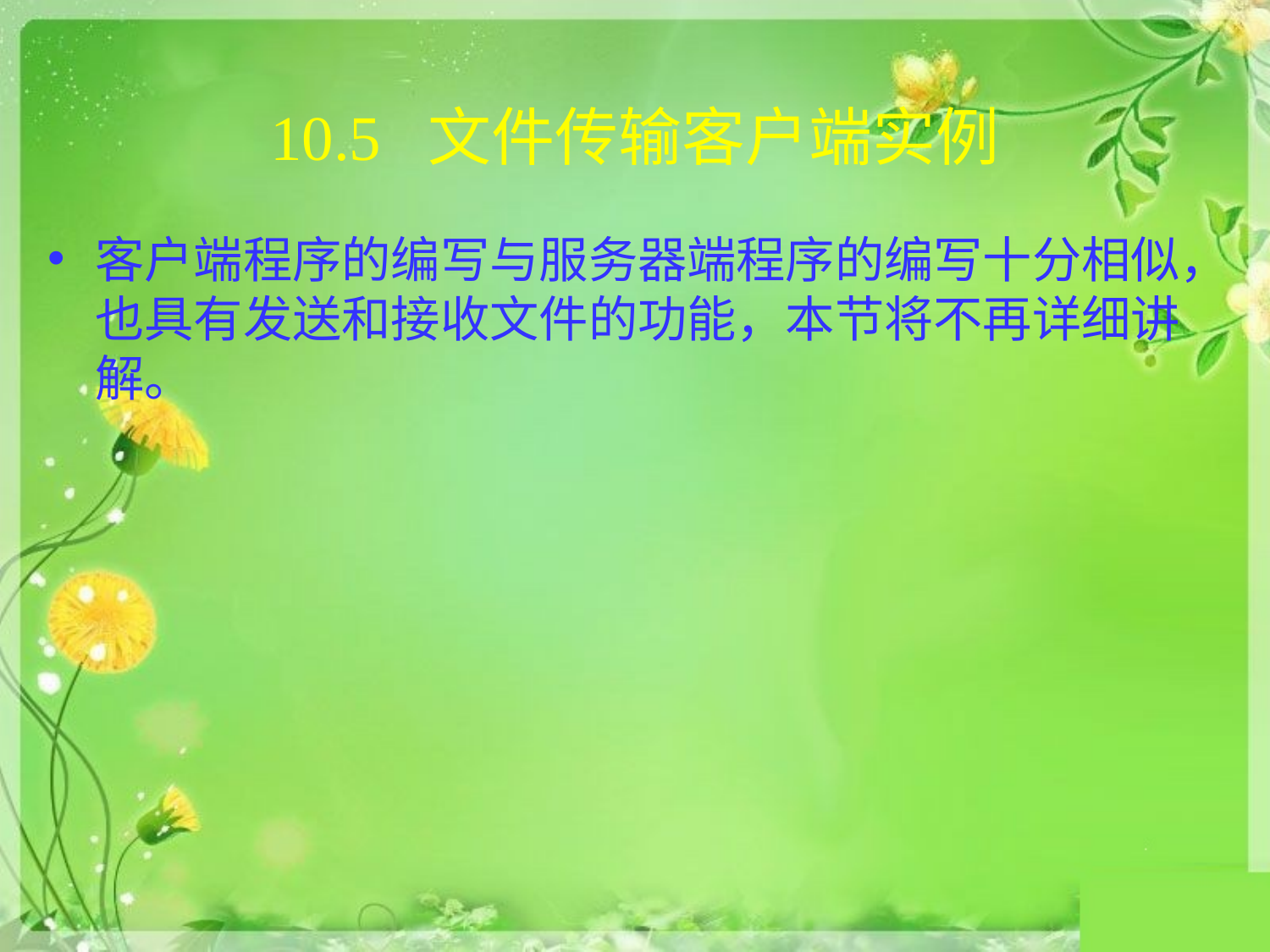

# 10.5  文件传输客户端实例
客户端程序的编写与服务器端程序的编写十分相似，也具有发送和接收文件的功能，本节将不再详细讲解。